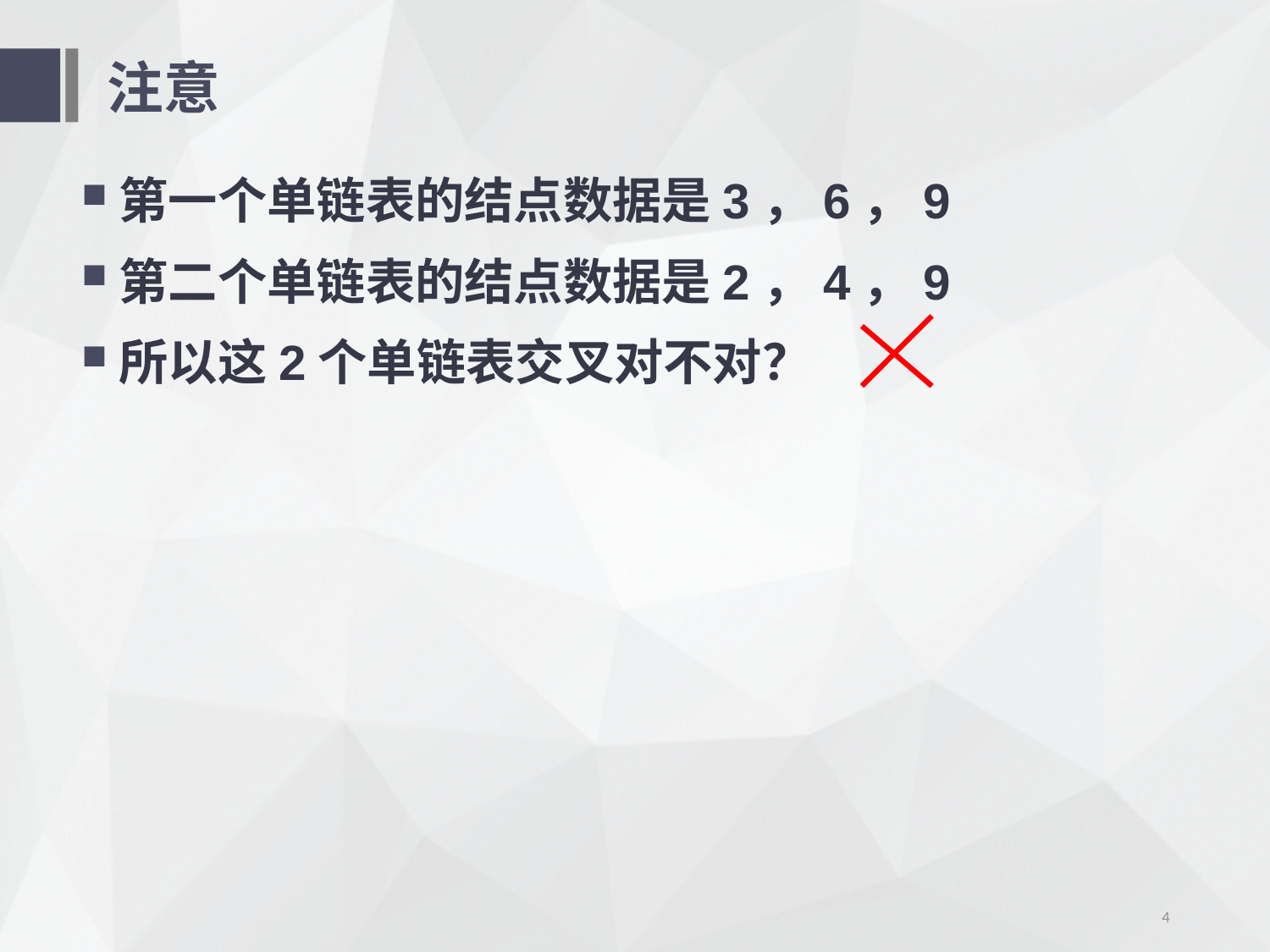

# 注意
第一个单链表的结点数据是3，6，9
第二个单链表的结点数据是2，4，9
所以这2个单链表交叉对不对？
4